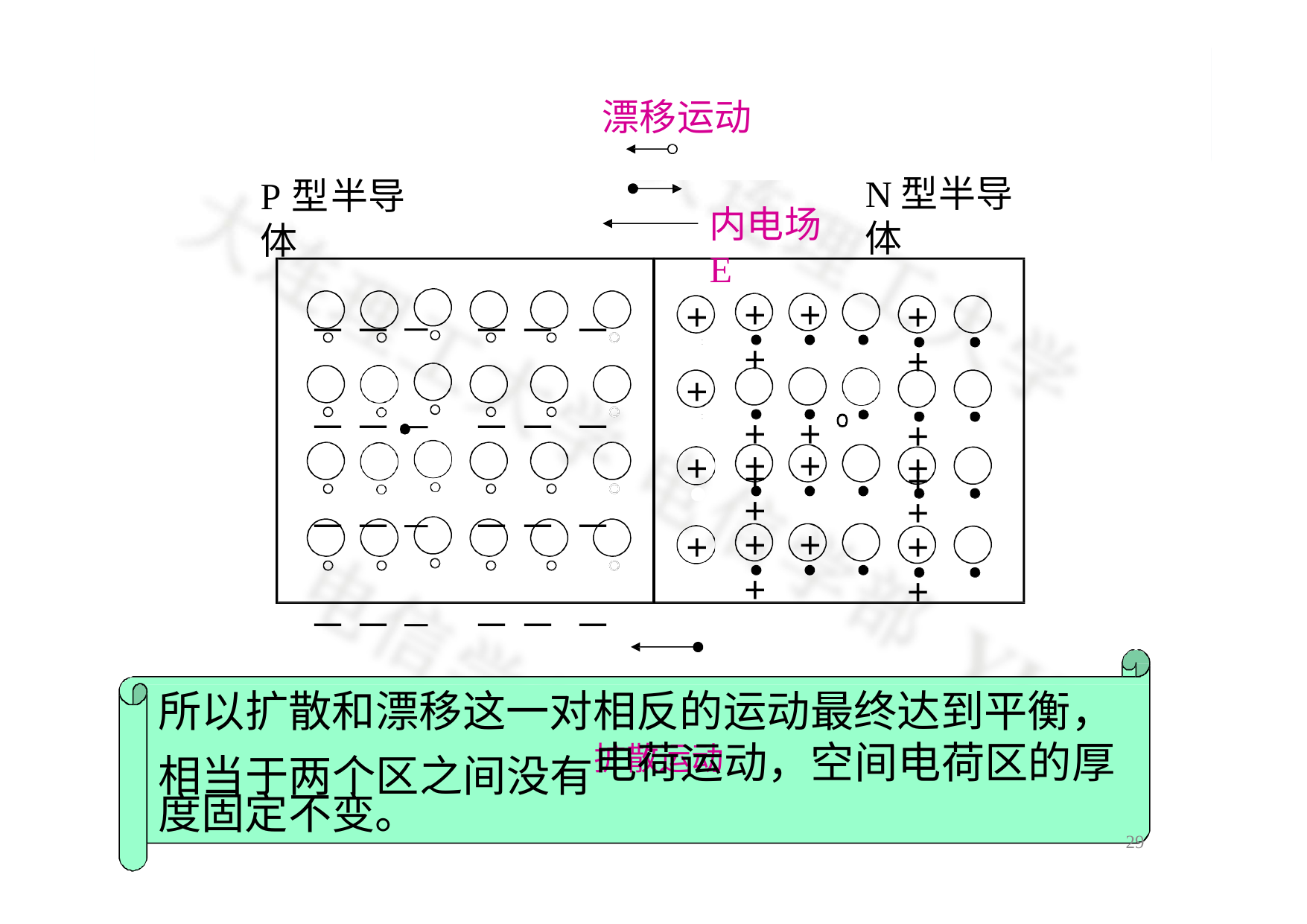

# 漂移运动

N型半导体
P型半导体

内电场E

－ － －	－ － －
－ － －	－ － －
－ － －	－ － －
－ － －	－ － －

+	+	+
+	+	+

+
+
+	+
+	+

+	+	+

+
+	+

+	+	+

+
+	+

所以扩散和漂移这一对相反的运动最终达到平衡，
电荷运动，空间电荷区的厚
度固定不变。

相当于两个区之间没有扩散运动
29